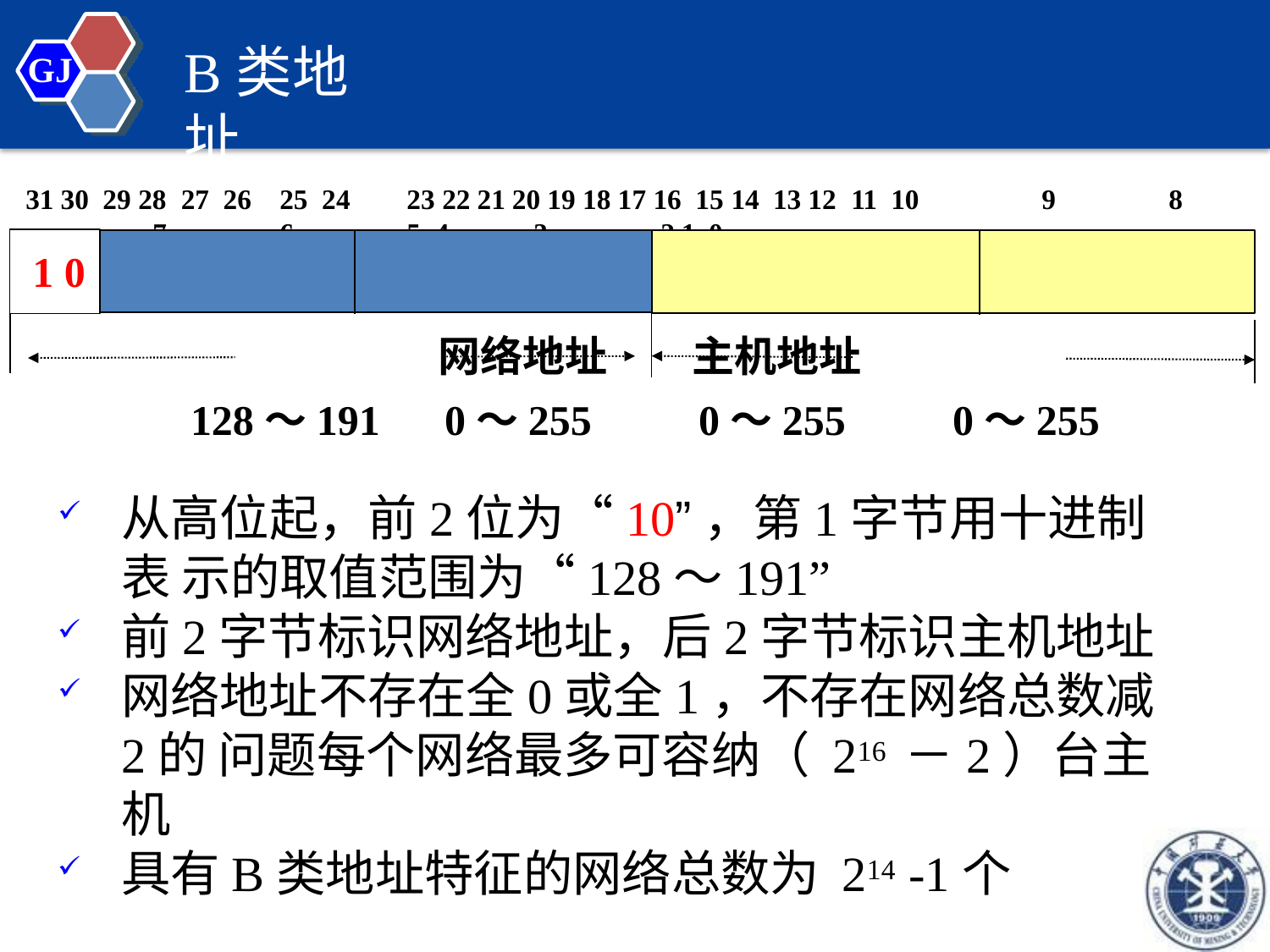

# B类地址
GJ
31 30  29 28  27  26	25  24	23 22 21 20 19 18 17 16  15 14  13 12  11  10	9	8	7	6	5  4	3	2 1 0

1 0
网络地址	主机地址
128～191	0～255	0～255	0～255

从高位起，前2位为“10”，第1字节用十进制表 示的取值范围为“128～191”
前2字节标识网络地址，后2字节标识主机地址
网络地址不存在全0或全1，不存在网络总数减2的 问题每个网络最多可容纳（ 216 －2）台主机
具有B类地址特征的网络总数为 214 -1个